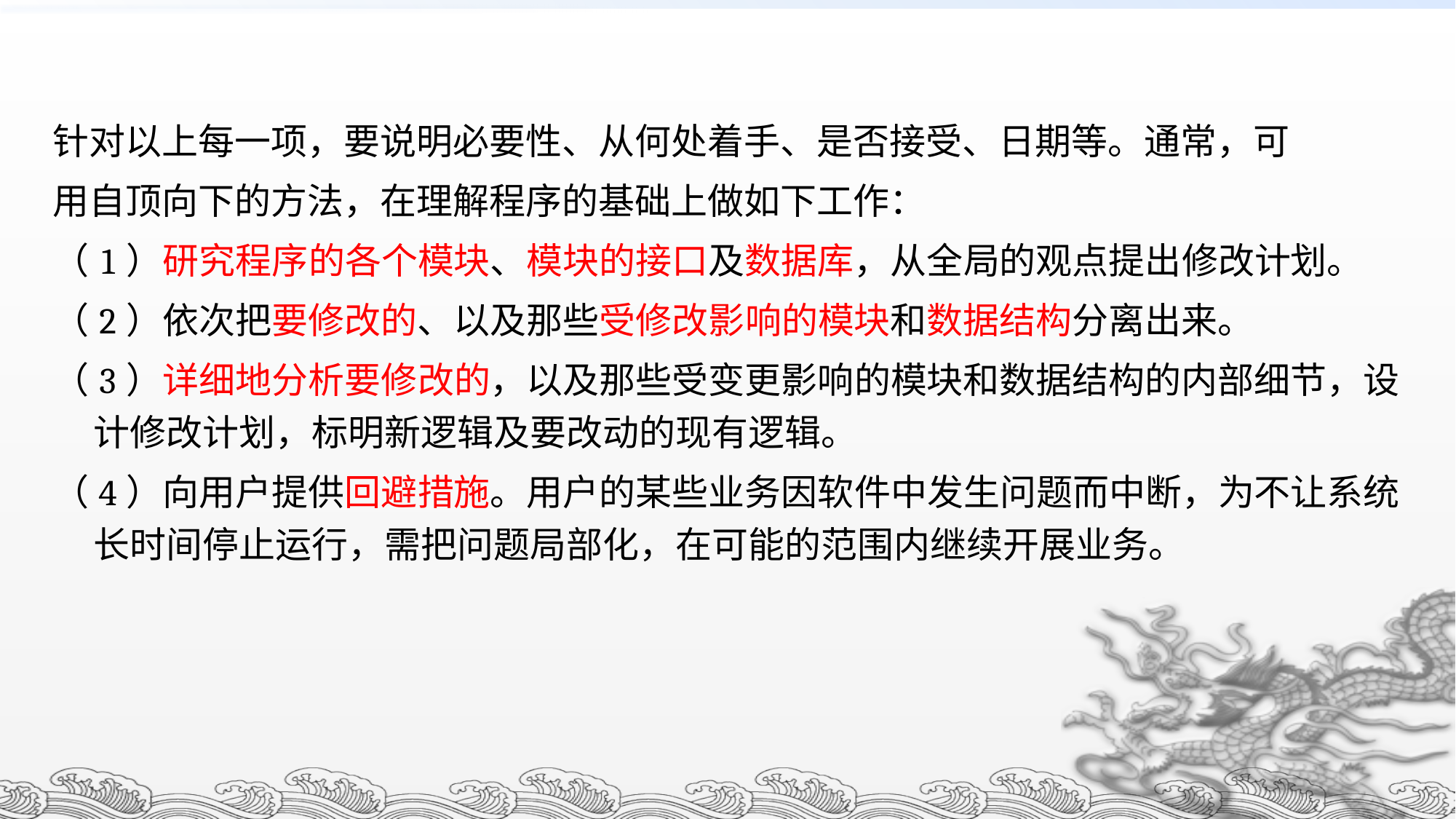

针对以上每一项，要说明必要性、从何处着手、是否接受、日期等。通常，可
用自顶向下的方法，在理解程序的基础上做如下工作：
（1）研究程序的各个模块、模块的接口及数据库，从全局的观点提出修改计划。
（2）依次把要修改的、以及那些受修改影响的模块和数据结构分离出来。
（3）详细地分析要修改的，以及那些受变更影响的模块和数据结构的内部细节，设计修改计划，标明新逻辑及要改动的现有逻辑。
（4）向用户提供回避措施。用户的某些业务因软件中发生问题而中断，为不让系统长时间停止运行，需把问题局部化，在可能的范围内继续开展业务。